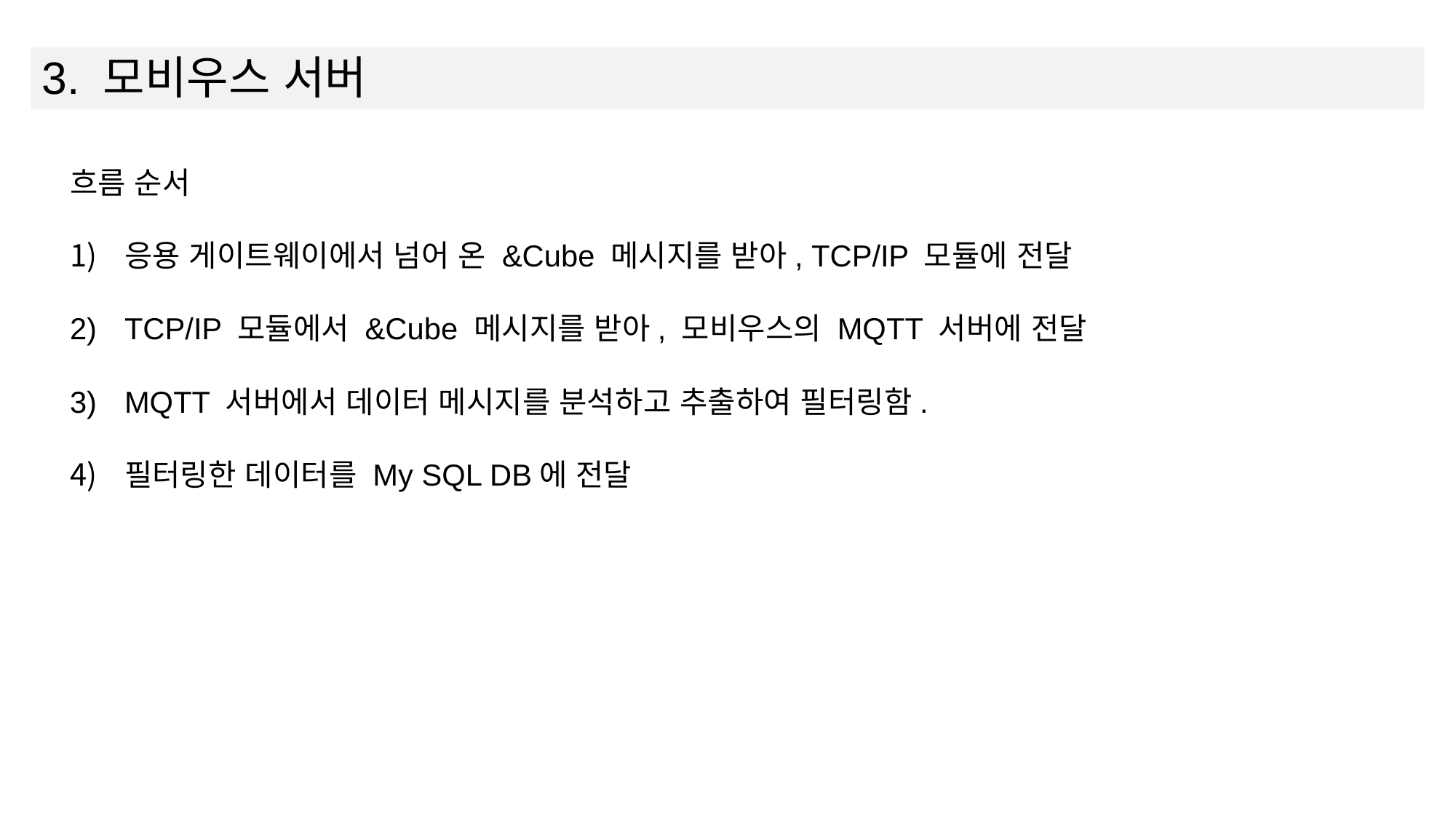

3. 모비우스 서버
흐름 순서
응용 게이트웨이에서 넘어 온 &Cube 메시지를 받아, TCP/IP 모듈에 전달
TCP/IP 모듈에서 &Cube 메시지를 받아, 모비우스의 MQTT 서버에 전달
MQTT 서버에서 데이터 메시지를 분석하고 추출하여 필터링함.
필터링한 데이터를 My SQL DB에 전달